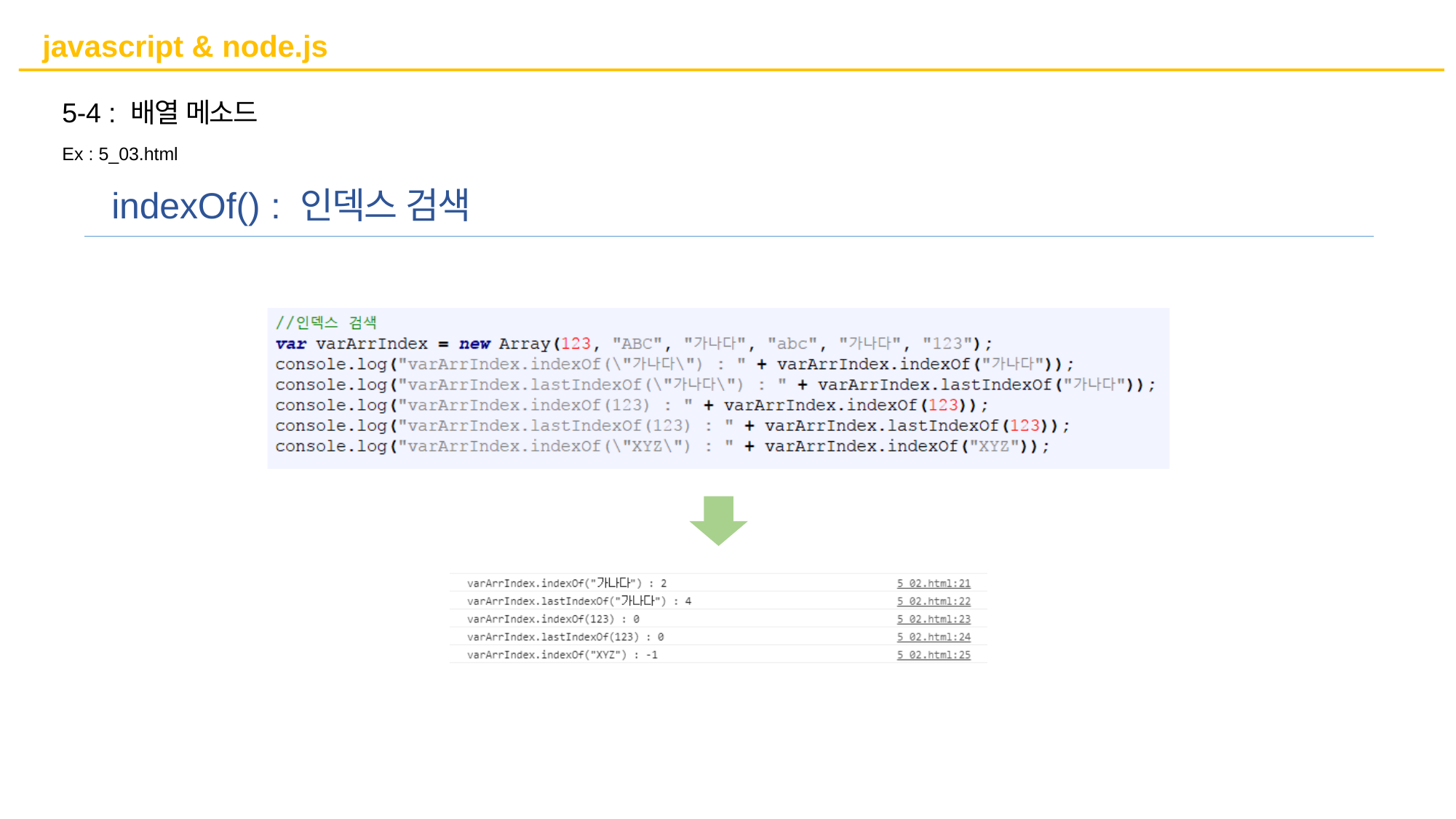

# javascript & node.js

5-4 : 배열 메소드
Ex : 5_03.html
indexOf() : 인덱스 검색